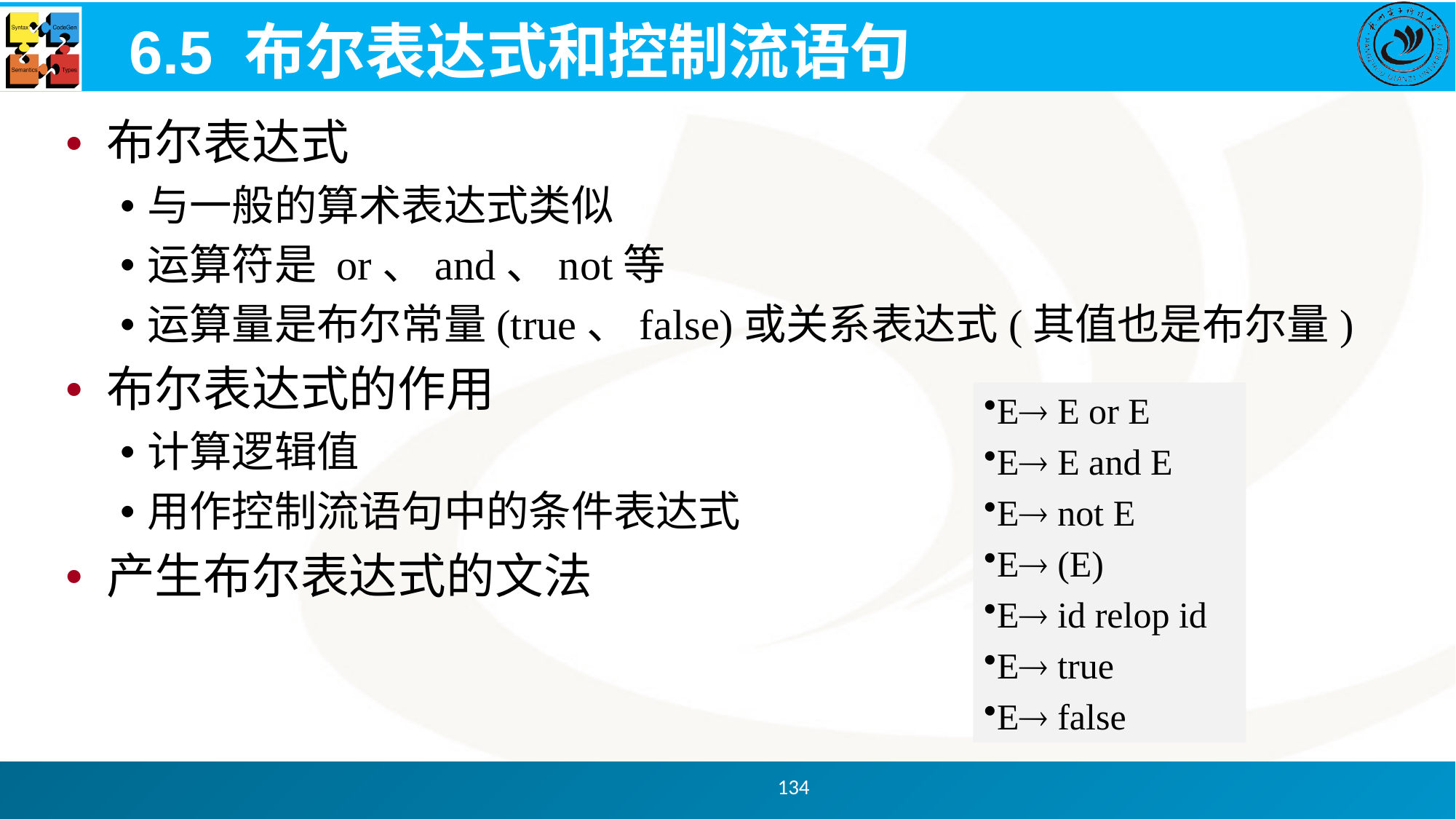

# 6.5 布尔表达式和控制流语句
布尔表达式
与一般的算术表达式类似
运算符是 or、and、not等
运算量是布尔常量(true、false)或关系表达式(其值也是布尔量)
布尔表达式的作用
计算逻辑值
用作控制流语句中的条件表达式
产生布尔表达式的文法
E→ E or E
E→ E and E
E→ not E
E→ (E)
E→ id relop id
E→ true
E→ false
134